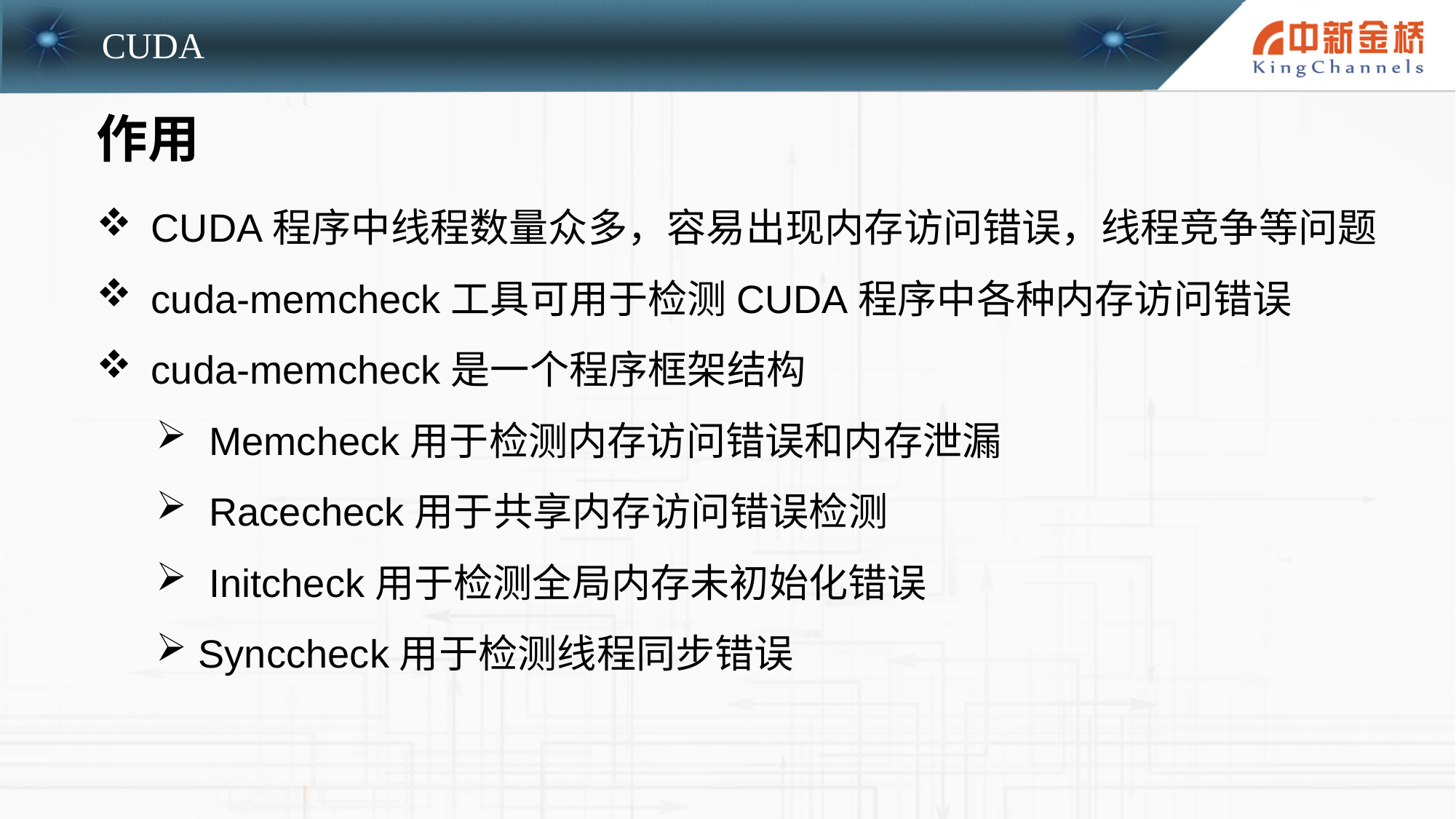

作用
CUDA程序中线程数量众多，容易出现内存访问错误，线程竞争等问题
cuda-memcheck工具可用于检测CUDA程序中各种内存访问错误
cuda-memcheck是一个程序框架结构
  Memcheck用于检测内存访问错误和内存泄漏
  Racecheck用于共享内存访问错误检测
  Initcheck用于检测全局内存未初始化错误
 Synccheck用于检测线程同步错误